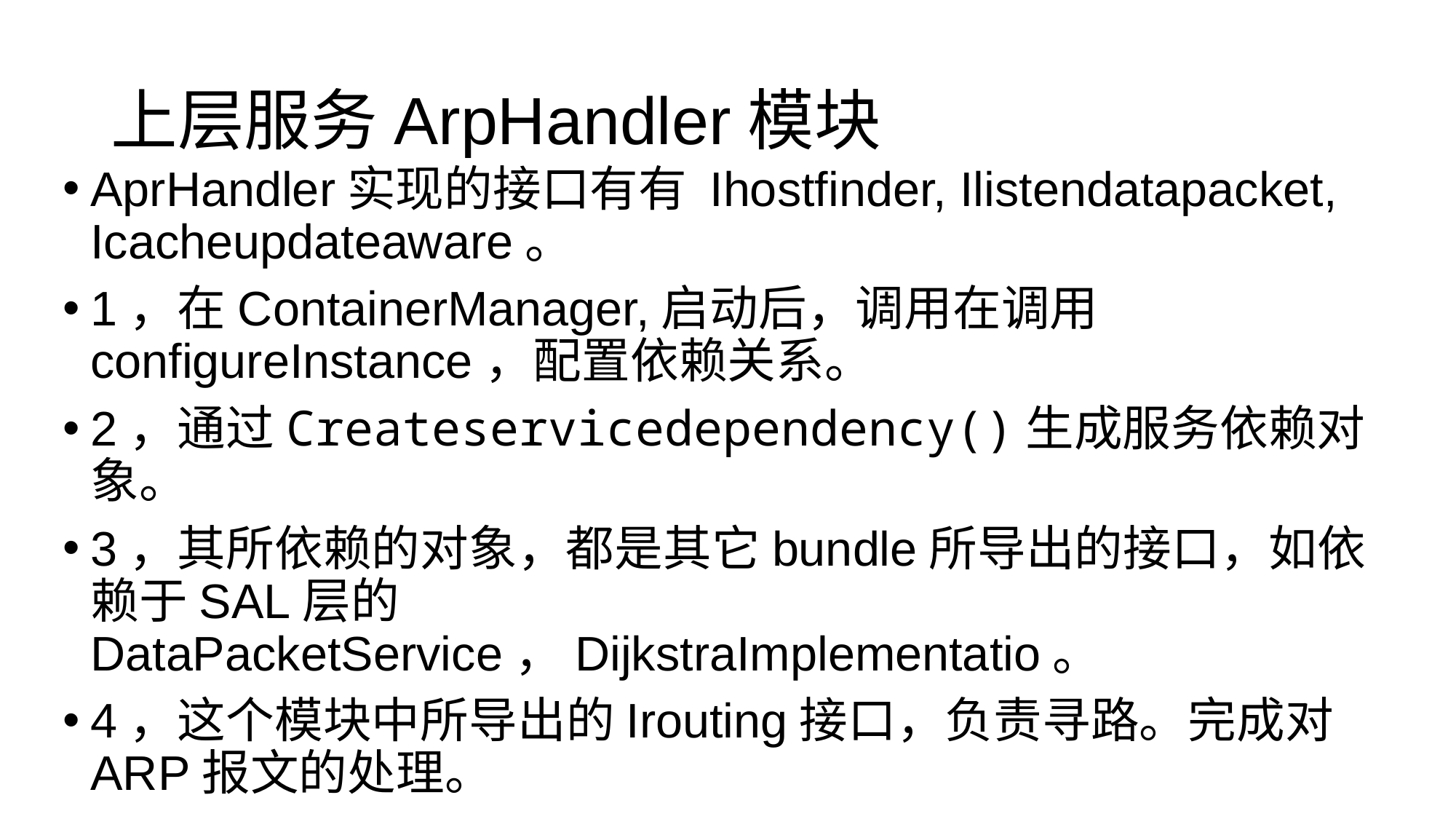

# 上层服务ArpHandler模块
AprHandler实现的接口有有 Ihostfinder, Ilistendatapacket, Icacheupdateaware。
1，在ContainerManager,启动后，调用在调用configureInstance，配置依赖关系。
2，通过Createservicedependency()生成服务依赖对象。
3，其所依赖的对象，都是其它bundle所导出的接口，如依赖于SAL层的DataPacketService，DijkstraImplementatio。
4，这个模块中所导出的Irouting接口，负责寻路。完成对ARP报文的处理。